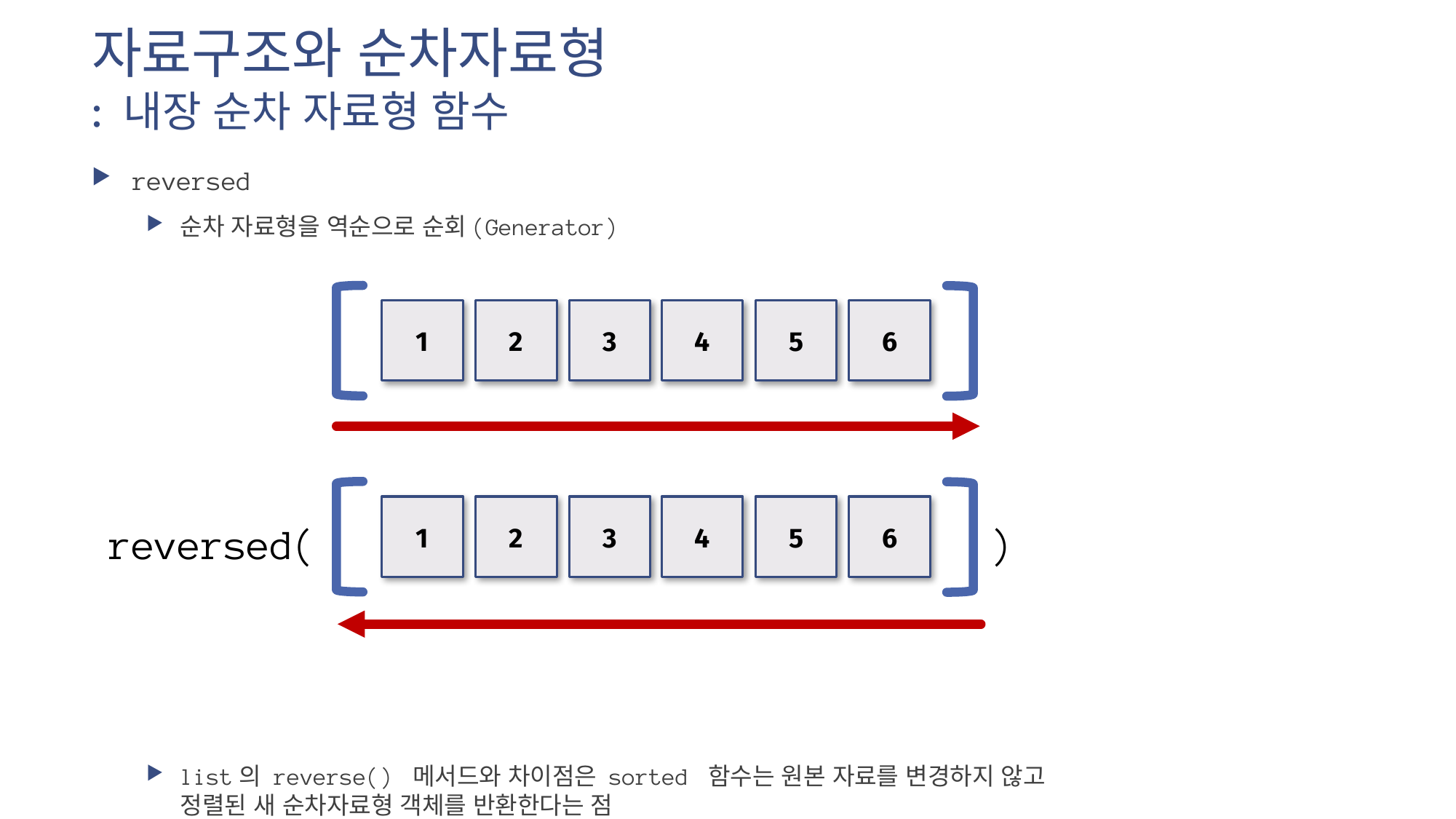

# 자료구조와 순차자료형 : 내장 순차 자료형 함수
reversed
순차 자료형을 역순으로 순회(Generator)

list의 reverse() 메서드와 차이점은 sorted 함수는 원본 자료를 변경하지 않고
정렬된 새 순차자료형 객체를 반환한다는 점

1
2
3
4
5
6

1
2
3
4
5
6
reversed(
)